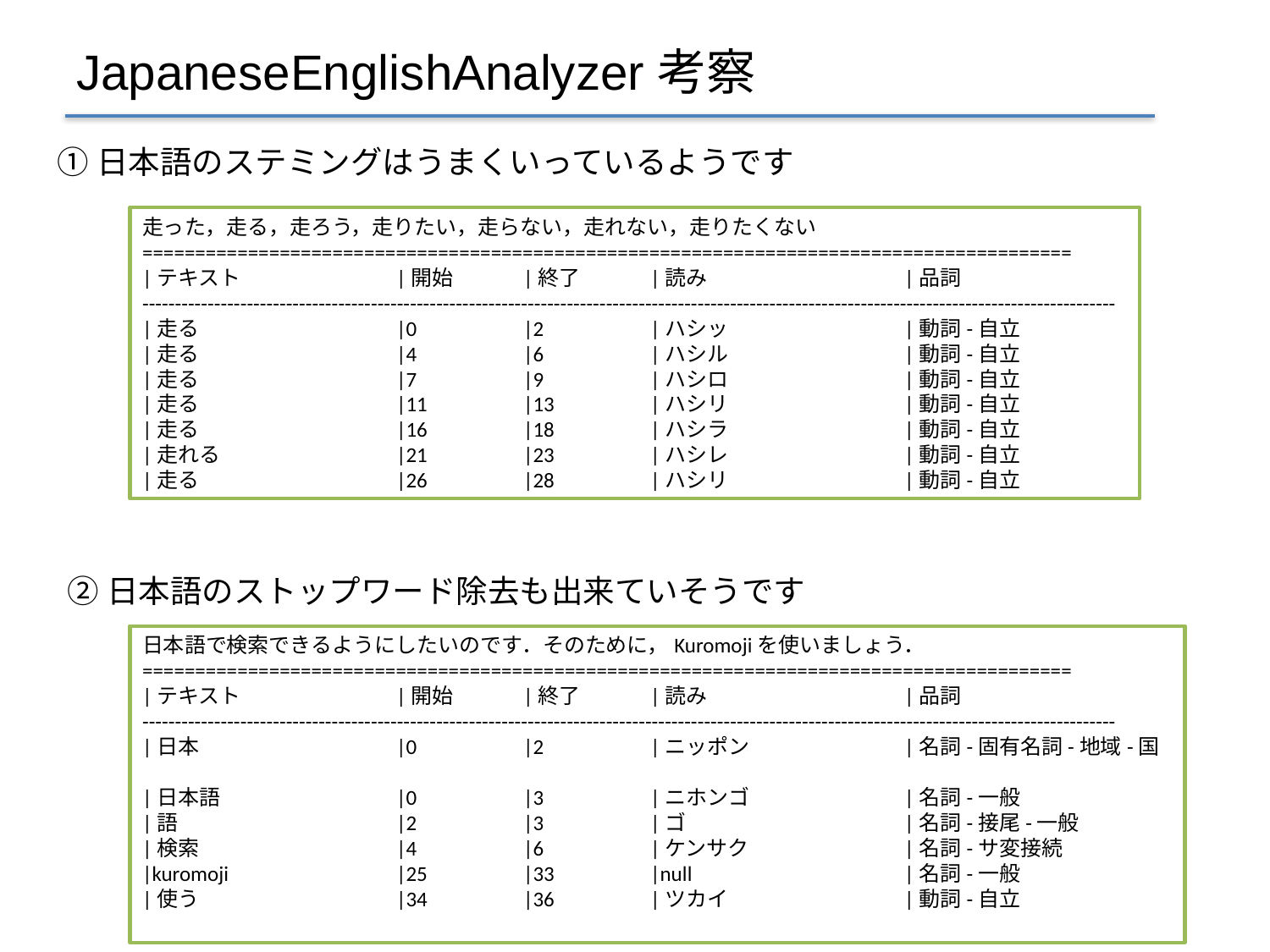

# JapaneseEnglishAnalyzer考察
①日本語のステミングはうまくいっているようです
走った，走る，走ろう，走りたい，走らない，走れない，走りたくない
========================================================================================
|テキスト		|開始	|終了	|読み		|品詞
-----------------------------------------------------------------------------------------------------------------------------------------------------
|走る		|0	|2	|ハシッ		|動詞-自立
|走る		|4	|6	|ハシル		|動詞-自立
|走る		|7	|9	|ハシロ		|動詞-自立
|走る		|11	|13	|ハシリ		|動詞-自立
|走る		|16	|18	|ハシラ		|動詞-自立
|走れる		|21	|23	|ハシレ		|動詞-自立
|走る		|26	|28	|ハシリ		|動詞-自立
②日本語のストップワード除去も出来ていそうです
日本語で検索できるようにしたいのです．そのために，Kuromojiを使いましょう． ========================================================================================
|テキスト		|開始	|終了	|読み		|品詞
-----------------------------------------------------------------------------------------------------------------------------------------------------
|日本		|0	|2	|ニッポン		|名詞-固有名詞-地域-国
|日本語		|0	|3	|ニホンゴ		|名詞-一般
|語		|2	|3	|ゴ		|名詞-接尾-一般
|検索		|4	|6	|ケンサク		|名詞-サ変接続
|kuromoji		|25	|33	|null		|名詞-一般
|使う		|34	|36	|ツカイ		|動詞-自立